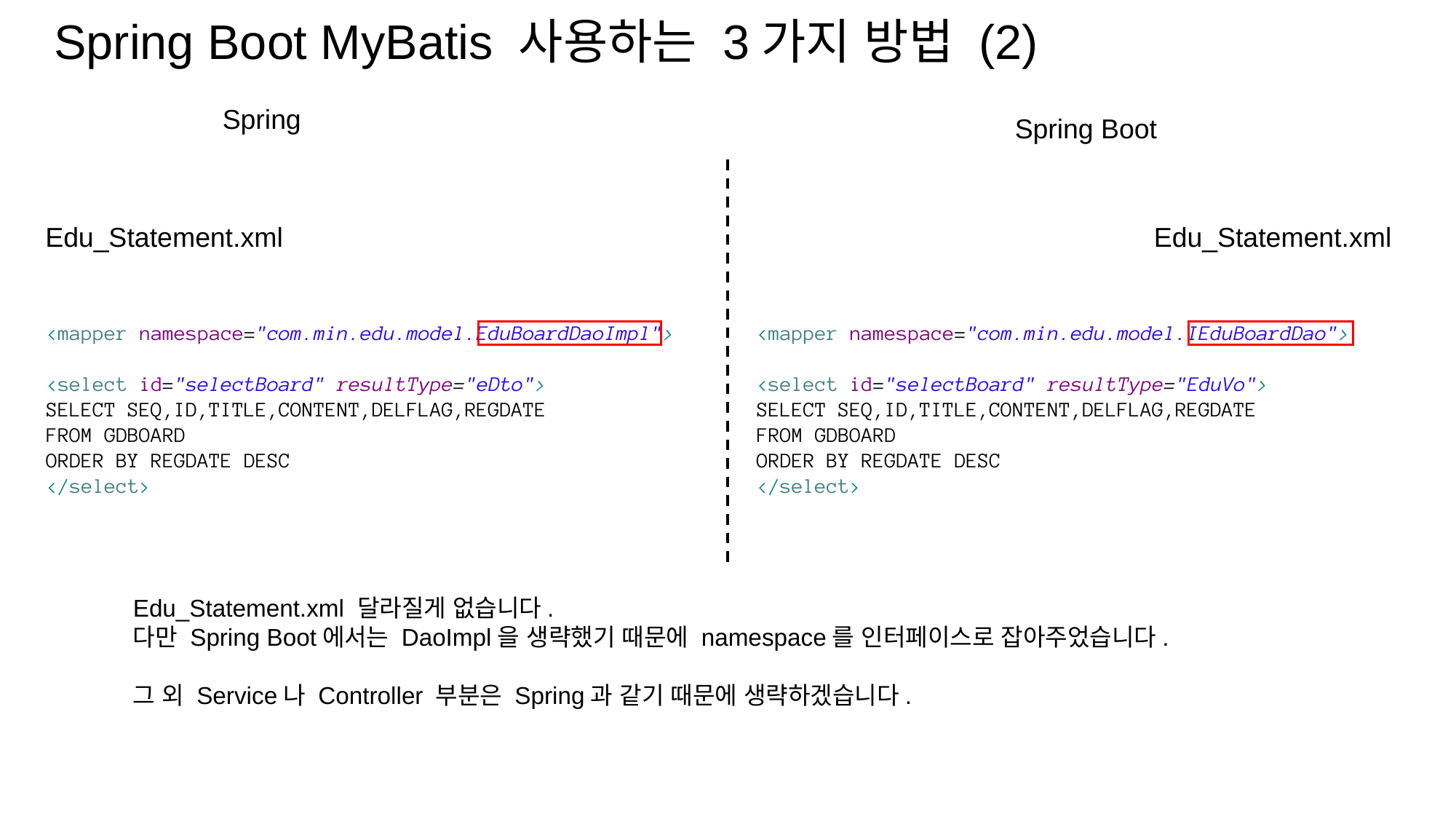

Spring Boot MyBatis 사용하는 3가지 방법 (2)
Spring
Spring Boot
Edu_Statement.xml
Edu_Statement.xml
<mapper namespace="com.min.edu.model.EduBoardDaoImpl">

<select id="selectBoard" resultType="eDto">
SELECT SEQ,ID,TITLE,CONTENT,DELFLAG,REGDATE
FROM GDBOARD
ORDER BY REGDATE DESC
</select>
<mapper namespace="com.min.edu.model.IEduBoardDao">

<select id="selectBoard" resultType="EduVo">
SELECT SEQ,ID,TITLE,CONTENT,DELFLAG,REGDATE
FROM GDBOARD
ORDER BY REGDATE DESC
</select>

Edu_Statement.xml 달라질게 없습니다.
다만 Spring Boot에서는 DaoImpl을 생략했기 때문에 namespace를 인터페이스로 잡아주었습니다.

그 외 Service나 Controller 부분은 Spring과 같기 때문에 생략하겠습니다.